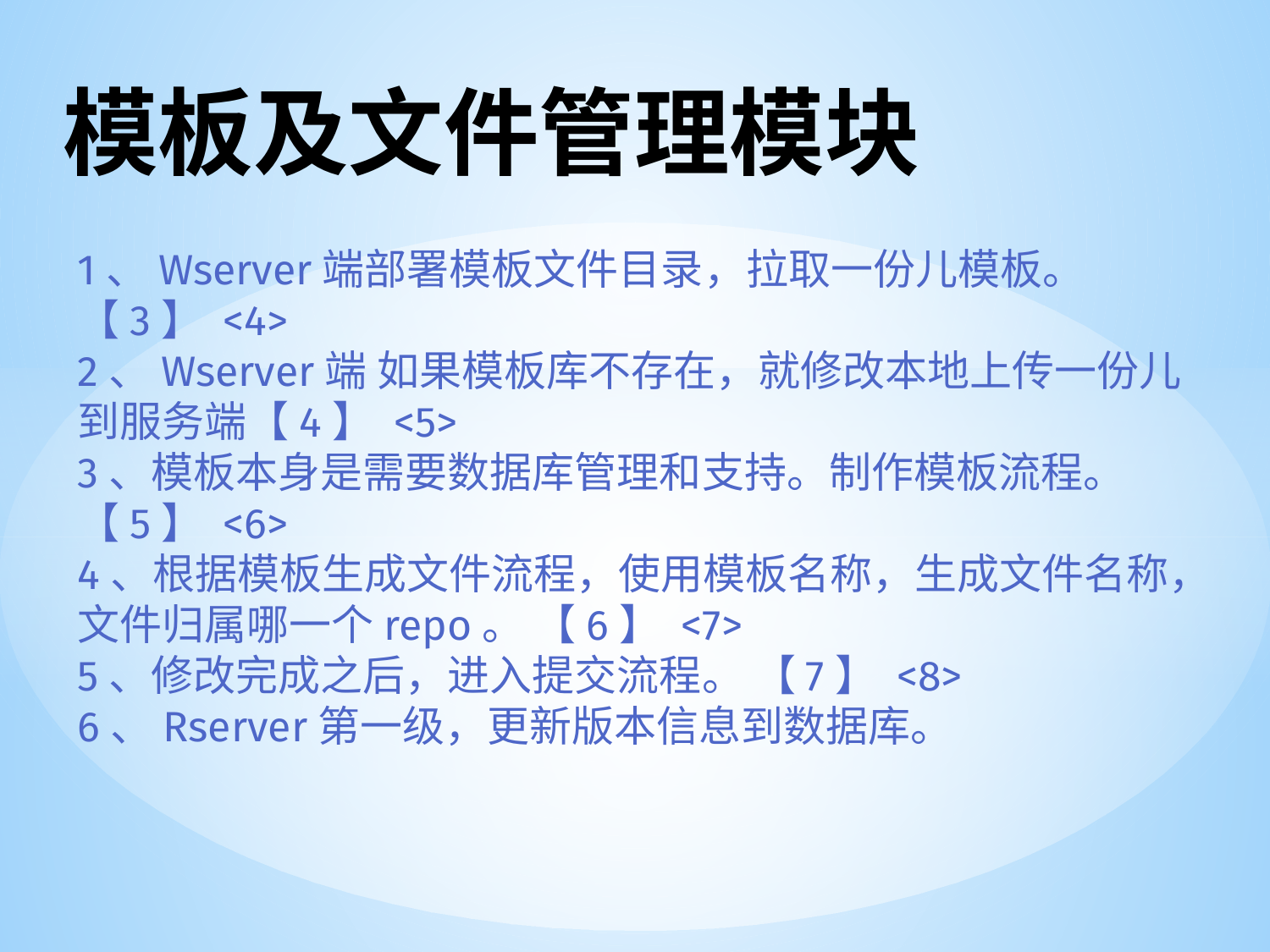

# 模板及文件管理模块
1、Wserver端部署模板文件目录，拉取一份儿模板。 【3】 <4>
2、Wserver端 如果模板库不存在，就修改本地上传一份儿到服务端【4】 <5>
3、模板本身是需要数据库管理和支持。制作模板流程。 【5】 <6>
4、根据模板生成文件流程，使用模板名称，生成文件名称，文件归属哪一个repo。 【6】 <7>
5、修改完成之后，进入提交流程。 【7】 <8>
6、Rserver第一级，更新版本信息到数据库。